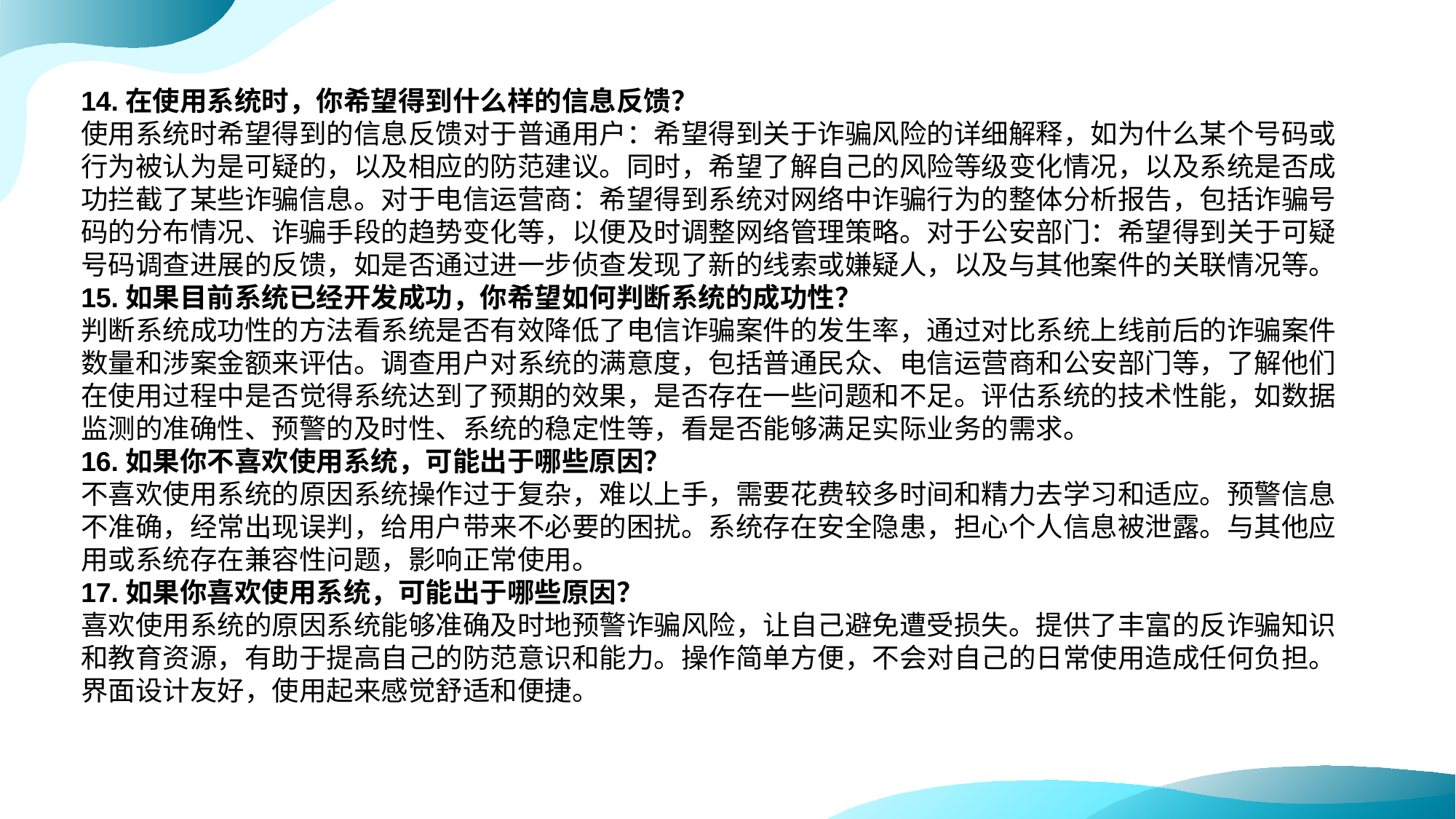

14.在使用系统时，你希望得到什么样的信息反馈？
使用系统时希望得到的信息反馈对于普通用户：希望得到关于诈骗风险的详细解释，如为什么某个号码或行为被认为是可疑的，以及相应的防范建议。同时，希望了解自己的风险等级变化情况，以及系统是否成功拦截了某些诈骗信息。对于电信运营商：希望得到系统对网络中诈骗行为的整体分析报告，包括诈骗号码的分布情况、诈骗手段的趋势变化等，以便及时调整网络管理策略。对于公安部门：希望得到关于可疑号码调查进展的反馈，如是否通过进一步侦查发现了新的线索或嫌疑人，以及与其他案件的关联情况等。
15.如果目前系统已经开发成功，你希望如何判断系统的成功性？
判断系统成功性的方法看系统是否有效降低了电信诈骗案件的发生率，通过对比系统上线前后的诈骗案件数量和涉案金额来评估。调查用户对系统的满意度，包括普通民众、电信运营商和公安部门等，了解他们在使用过程中是否觉得系统达到了预期的效果，是否存在一些问题和不足。评估系统的技术性能，如数据监测的准确性、预警的及时性、系统的稳定性等，看是否能够满足实际业务的需求。
16.如果你不喜欢使用系统，可能出于哪些原因？
不喜欢使用系统的原因系统操作过于复杂，难以上手，需要花费较多时间和精力去学习和适应。预警信息不准确，经常出现误判，给用户带来不必要的困扰。系统存在安全隐患，担心个人信息被泄露。与其他应用或系统存在兼容性问题，影响正常使用。
17.如果你喜欢使用系统，可能出于哪些原因？
喜欢使用系统的原因系统能够准确及时地预警诈骗风险，让自己避免遭受损失。提供了丰富的反诈骗知识和教育资源，有助于提高自己的防范意识和能力。操作简单方便，不会对自己的日常使用造成任何负担。界面设计友好，使用起来感觉舒适和便捷。